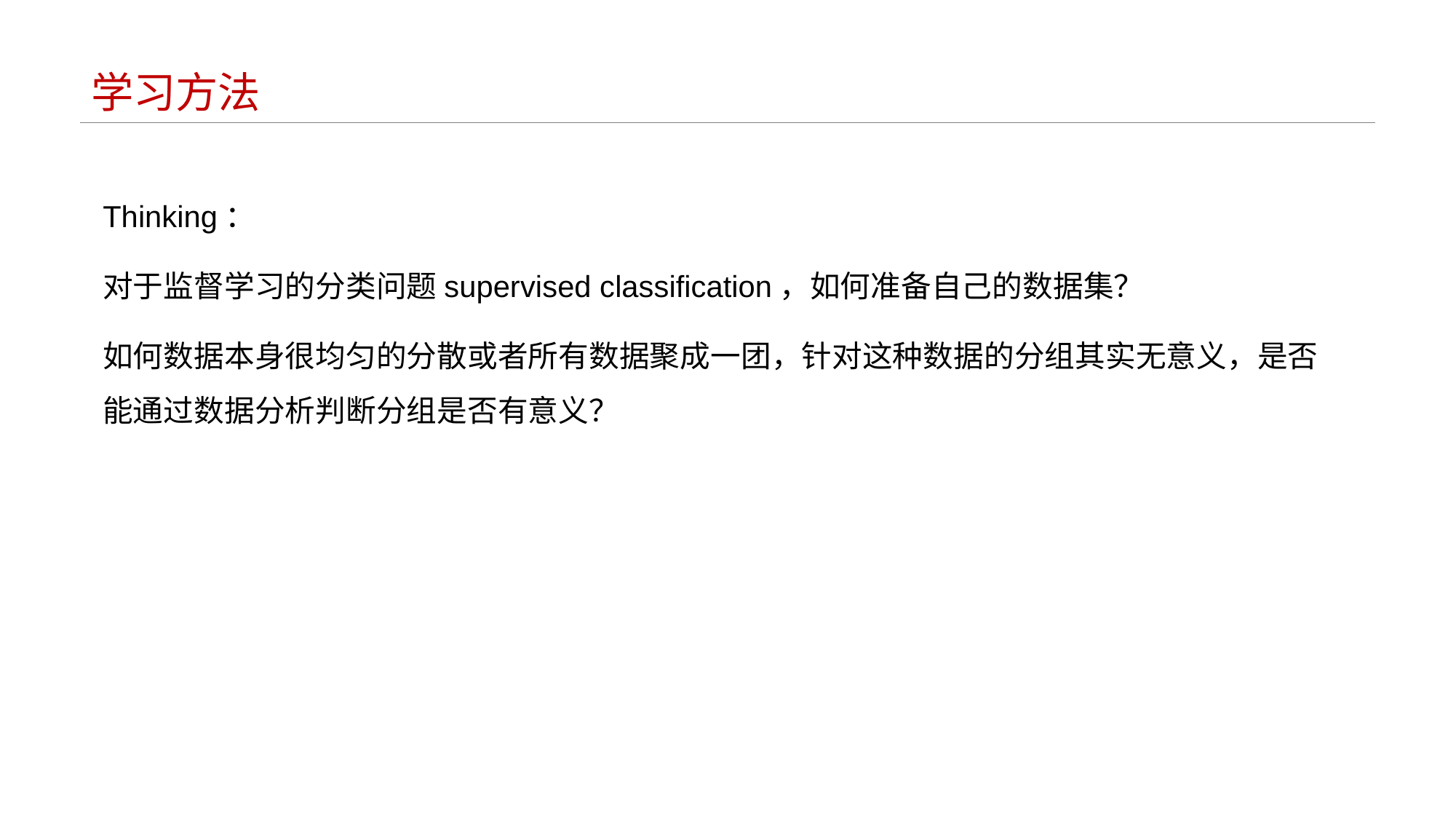

# 学习方法
Thinking：
对于监督学习的分类问题supervised classification，如何准备自己的数据集？
如何数据本身很均匀的分散或者所有数据聚成一团，针对这种数据的分组其实无意义，是否能通过数据分析判断分组是否有意义？